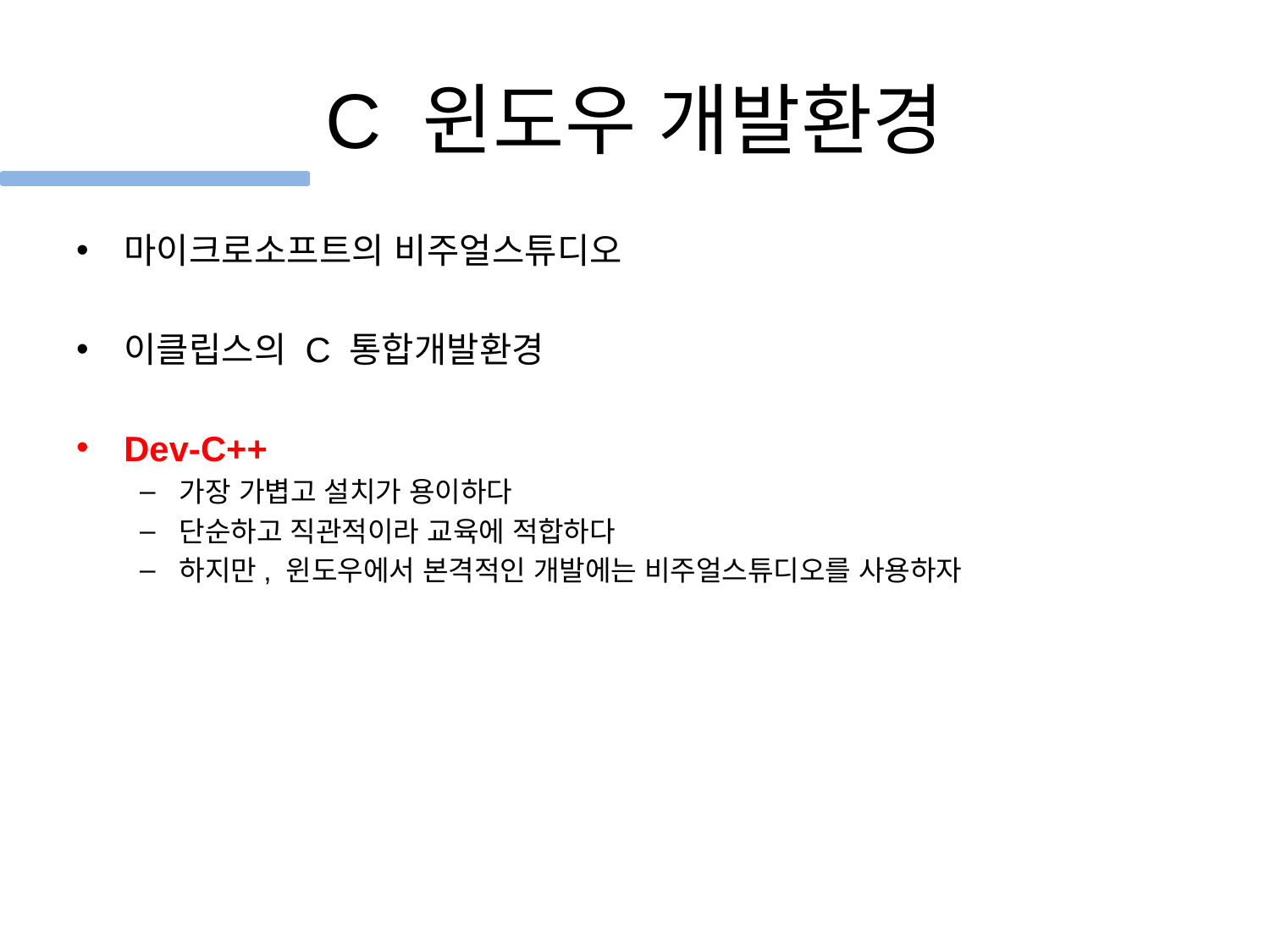

# C 윈도우 개발환경

마이크로소프트의 비주얼스튜디오

이클립스의 C 통합개발환경

Dev-C++
가장 가볍고 설치가 용이하다
단순하고 직관적이라 교육에 적합하다
하지만, 윈도우에서 본격적인 개발에는 비주얼스튜디오를 사용하자